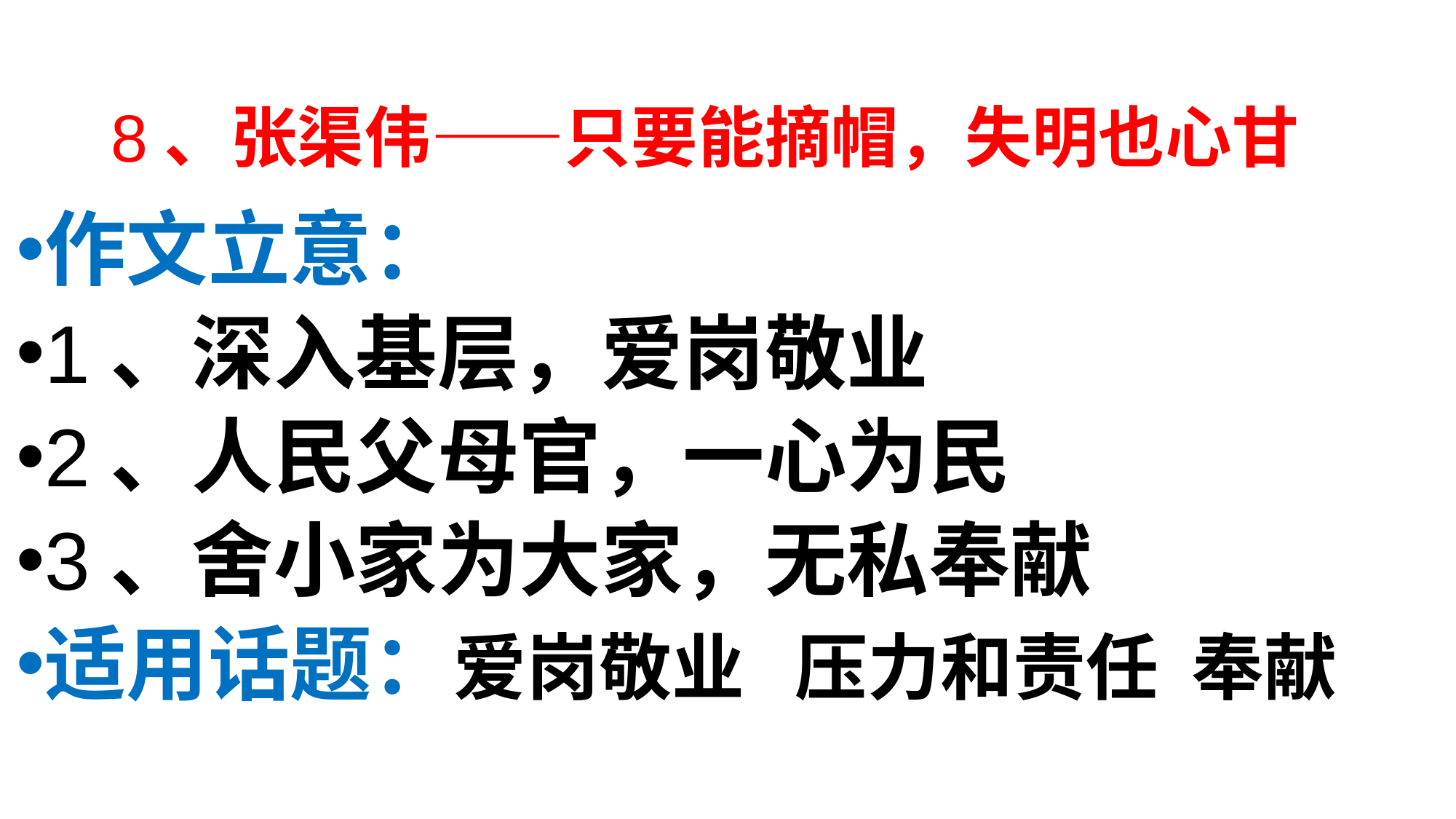

# 8、张渠伟——只要能摘帽，失明也心甘
作文立意：
1、深入基层，爱岗敬业
2、人民父母官，一心为民
3、舍小家为大家，无私奉献
适用话题：爱岗敬业   压力和责任  奉献